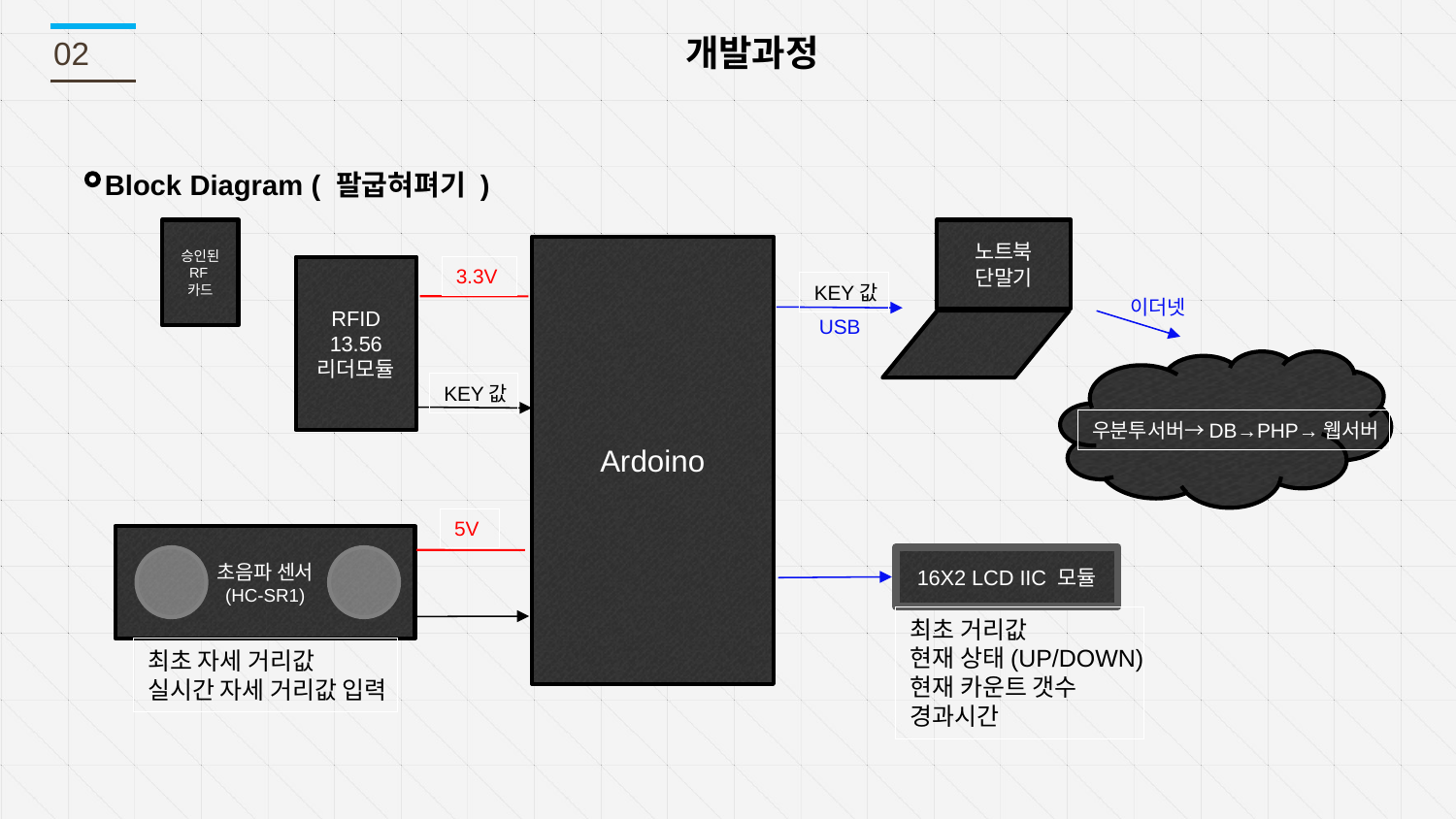

개발과정
02
Block Diagram ( 팔굽혀펴기 )

승인된 RF카드
노트북
단말기
Ardoino
3.3V
RFID 13.56
리더모듈
KEY값
이더넷
USB

KEY값
우분투서버→DB→PHP→웹서버
5V
초음파 센서
(HC-SR1)

16X2 LCD IIC 모듈
최초 거리값
현재 상태(UP/DOWN)
현재 카운트 갯수
경과시간
최초 자세 거리값
실시간 자세 거리값 입력